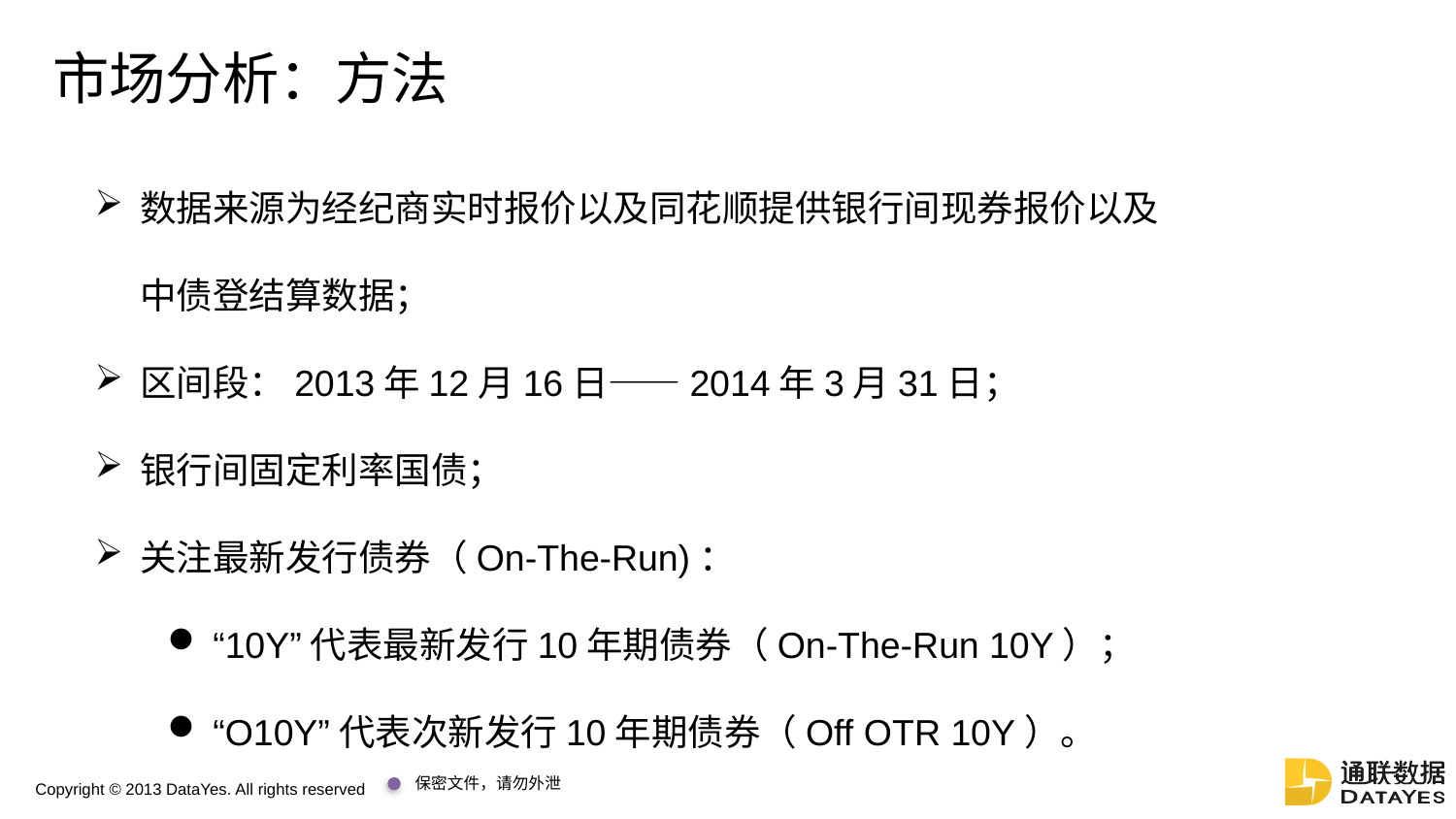

# 市场分析：方法
数据来源为经纪商实时报价以及同花顺提供银行间现券报价以及中债登结算数据；
区间段：2013年12月16日——2014年3月31日；
银行间固定利率国债；
关注最新发行债券（On-The-Run)：
“10Y”代表最新发行10年期债券（On-The-Run 10Y）；
“O10Y”代表次新发行10年期债券（Off OTR 10Y）。